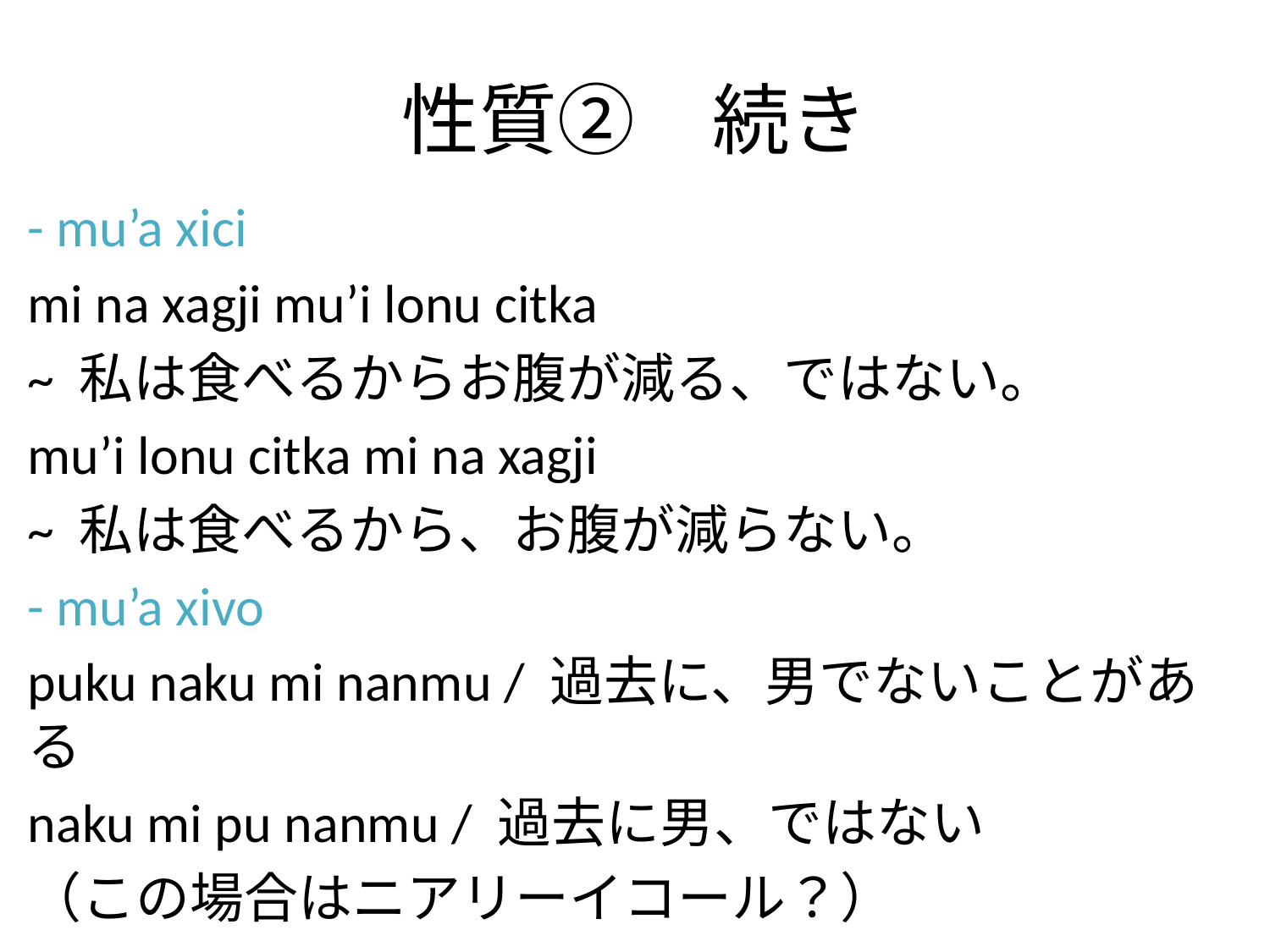

# 性質②　続き
- mu’a xici
mi na xagji mu’i lonu citka
~ 私は食べるからお腹が減る、ではない。
mu’i lonu citka mi na xagji
~ 私は食べるから、お腹が減らない。
- mu’a xivo
puku naku mi nanmu / 過去に、男でないことがある
naku mi pu nanmu / 過去に男、ではない
（この場合はニアリーイコール？）